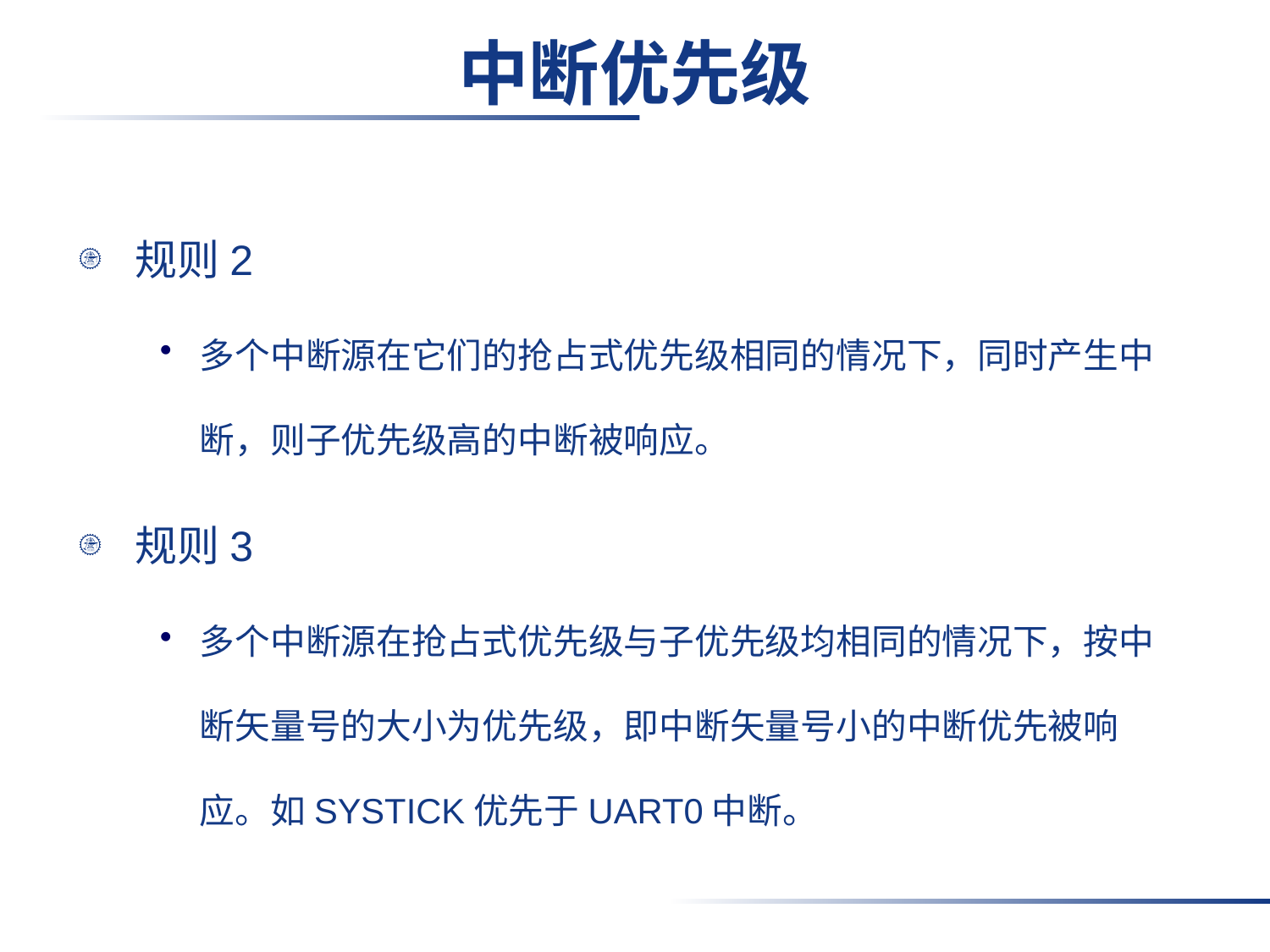

# 中断优先级
规则2
多个中断源在它们的抢占式优先级相同的情况下，同时产生中断，则子优先级高的中断被响应。
规则3
多个中断源在抢占式优先级与子优先级均相同的情况下，按中断矢量号的大小为优先级，即中断矢量号小的中断优先被响应。如SYSTICK优先于UART0中断。